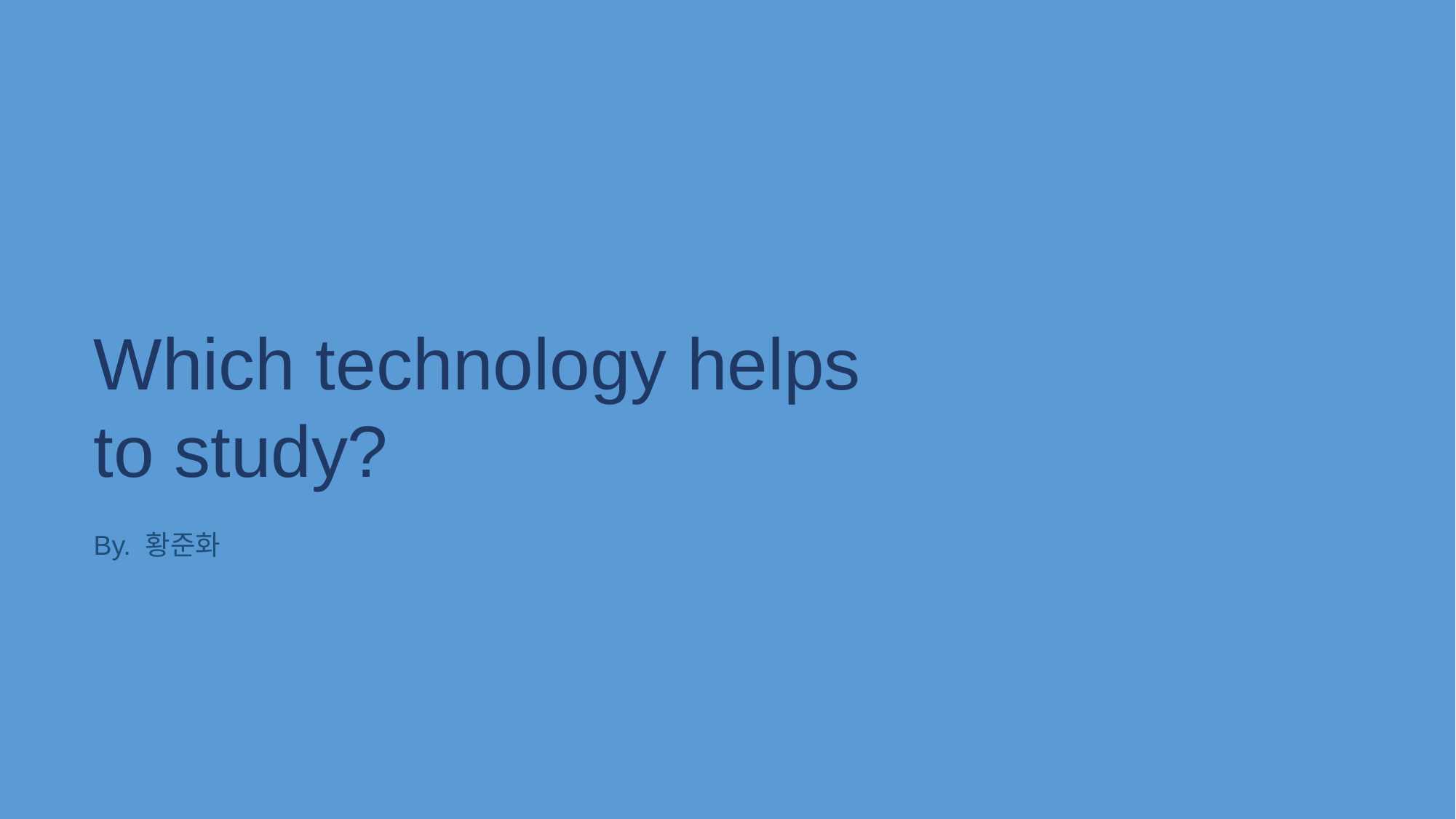

Which technology helps to study?
By. 황준화